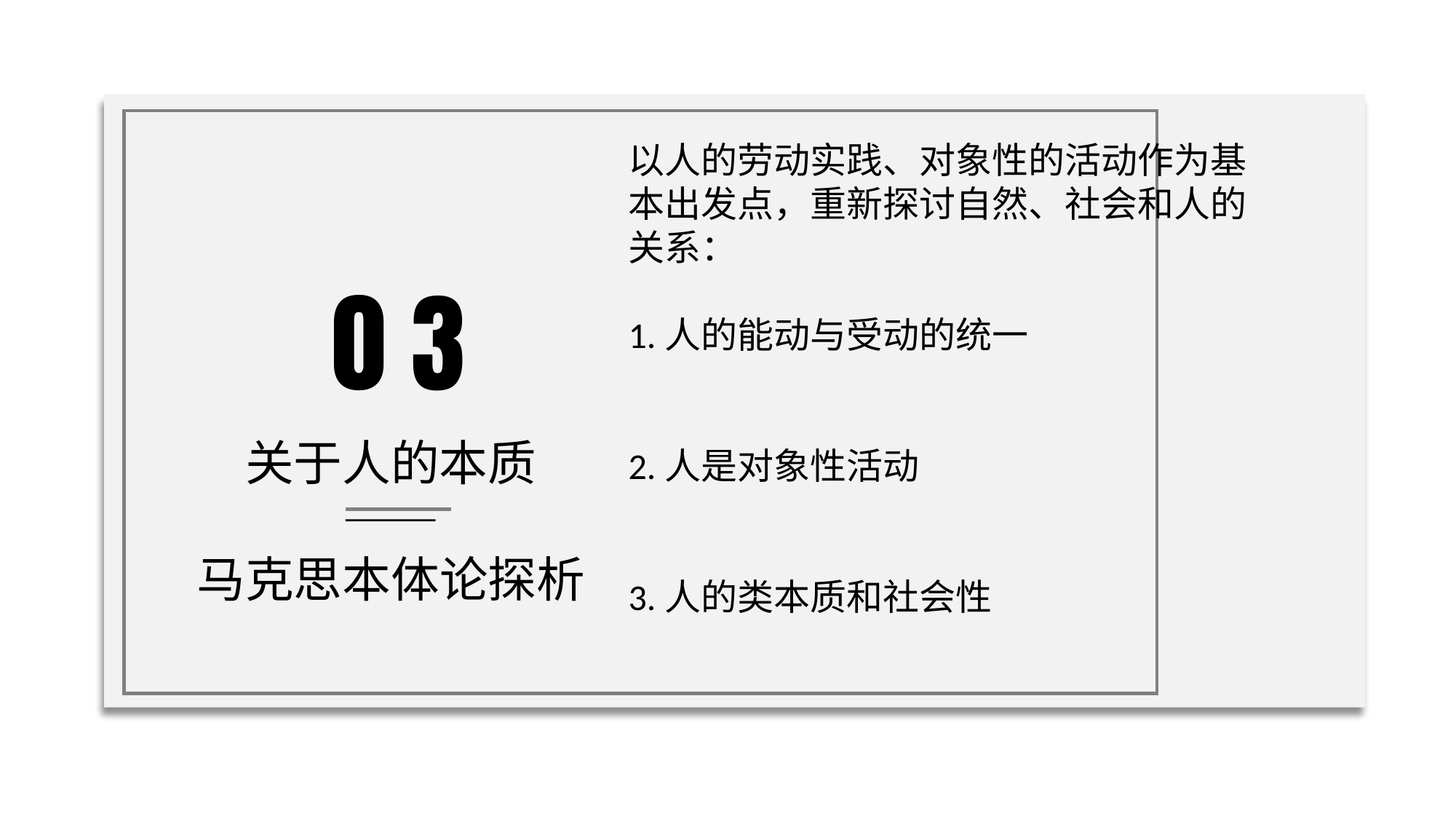

以人的劳动实践、对象性的活动作为基本出发点，重新探讨自然、社会和人的关系：

1.人的能动与受动的统一

2.人是对象性活动

3.人的类本质和社会性
0 3
关于人的本质
——
马克思本体论探析